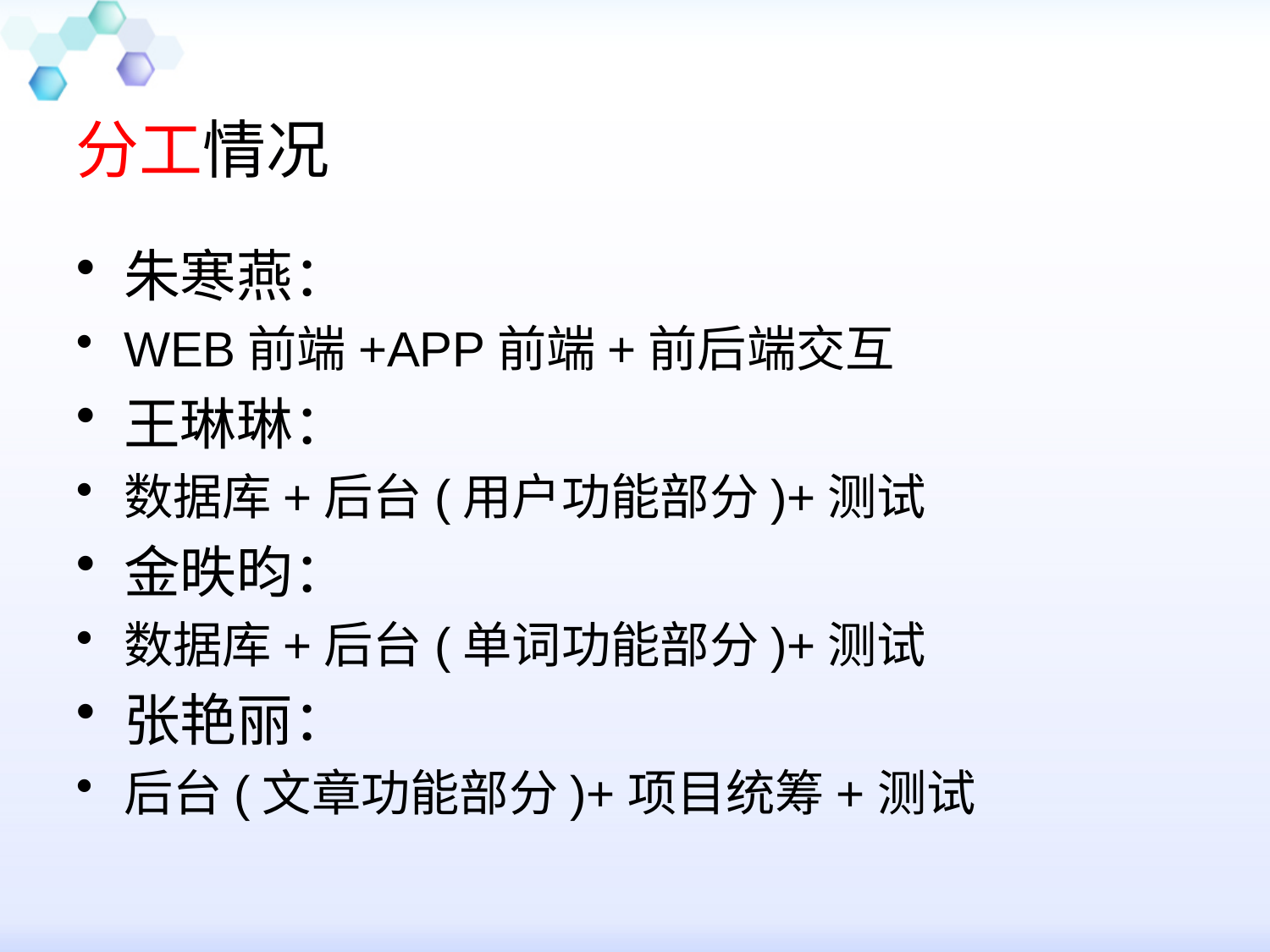

# 分工情况
朱寒燕：
WEB前端+APP前端+前后端交互
王琳琳：
数据库+后台(用户功能部分)+测试
金昳昀：
数据库+后台(单词功能部分)+测试
张艳丽：
后台(文章功能部分)+项目统筹+测试